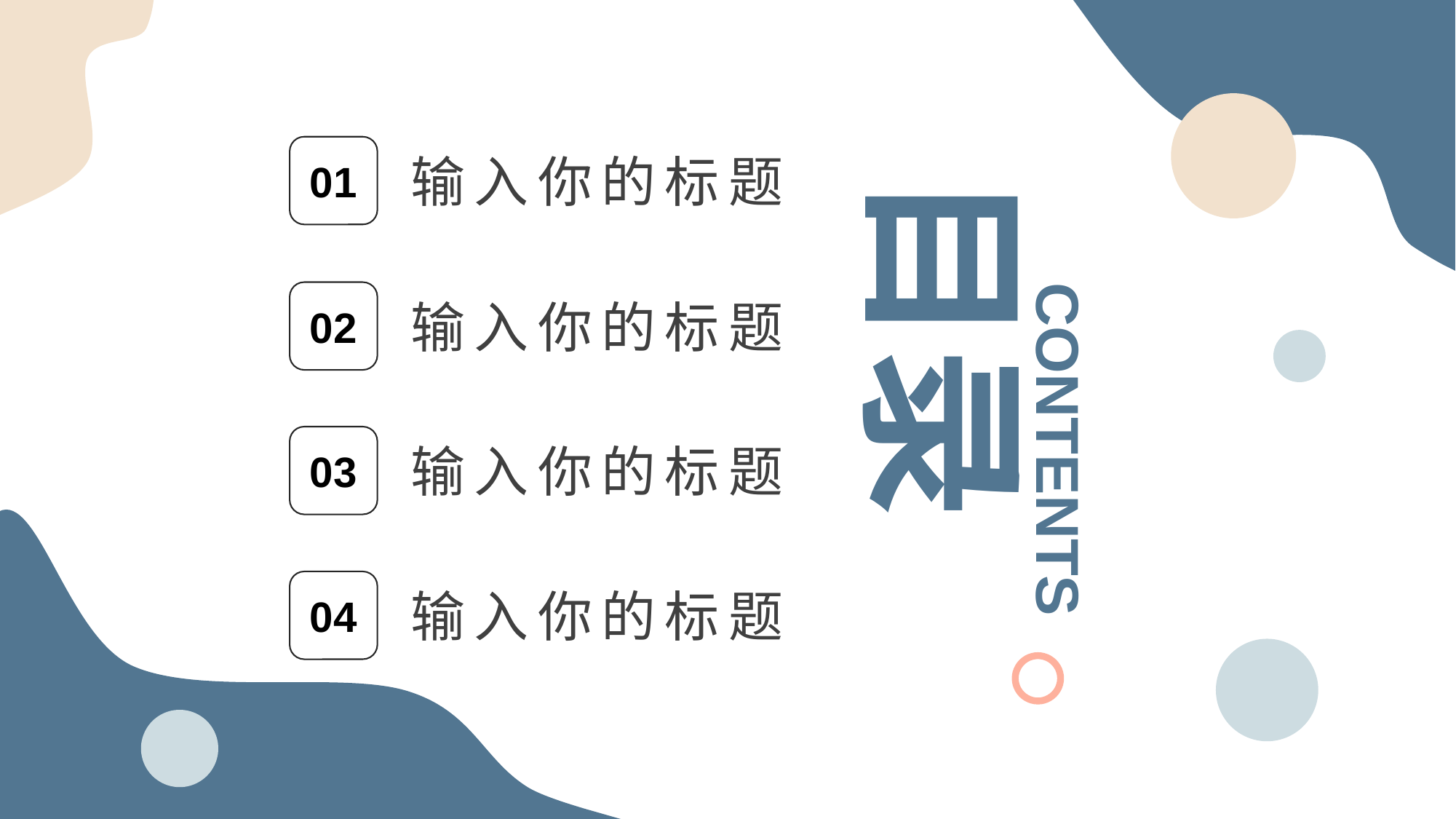

行业PPT模板http://www.1ppt.com/hangye/

目录
01
输入你的标题
CONTENTS
02
输入你的标题

03
输入你的标题

04
输入你的标题